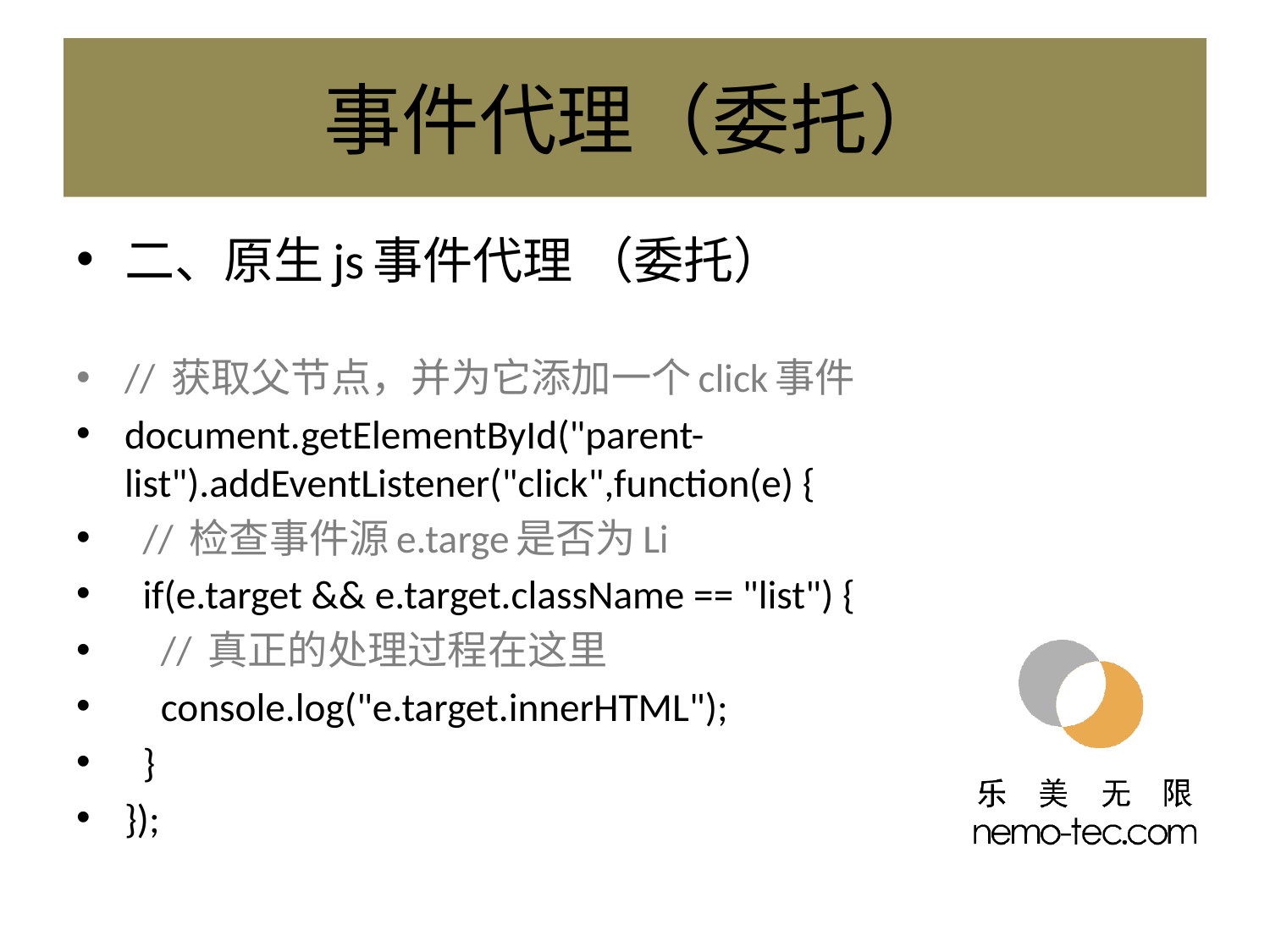

# 事件代理（委托）
二、原生js事件代理 （委托）

// 获取父节点，并为它添加一个click事件
document.getElementById("parent-list").addEventListener("click",function(e) {
  // 检查事件源e.targe是否为Li
  if(e.target && e.target.className == "list") {
    // 真正的处理过程在这里
    console.log("e.target.innerHTML");
  }
});